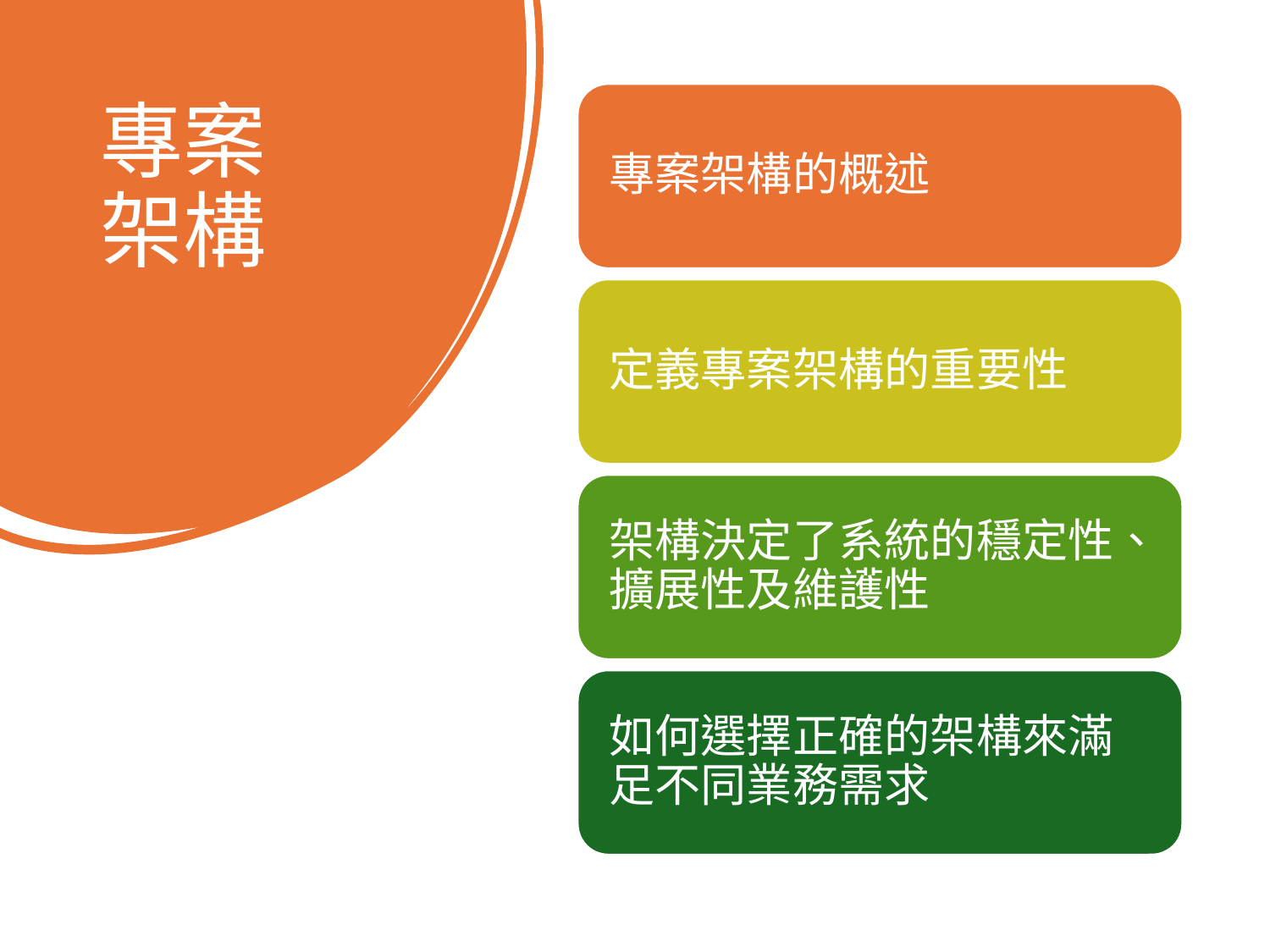

專案架構的概述
定義專案架構的重要性
架構決定了系統的穩定性、擴展性及維護性
如何選擇正確的架構來滿足不同業務需求
# 專案 架構